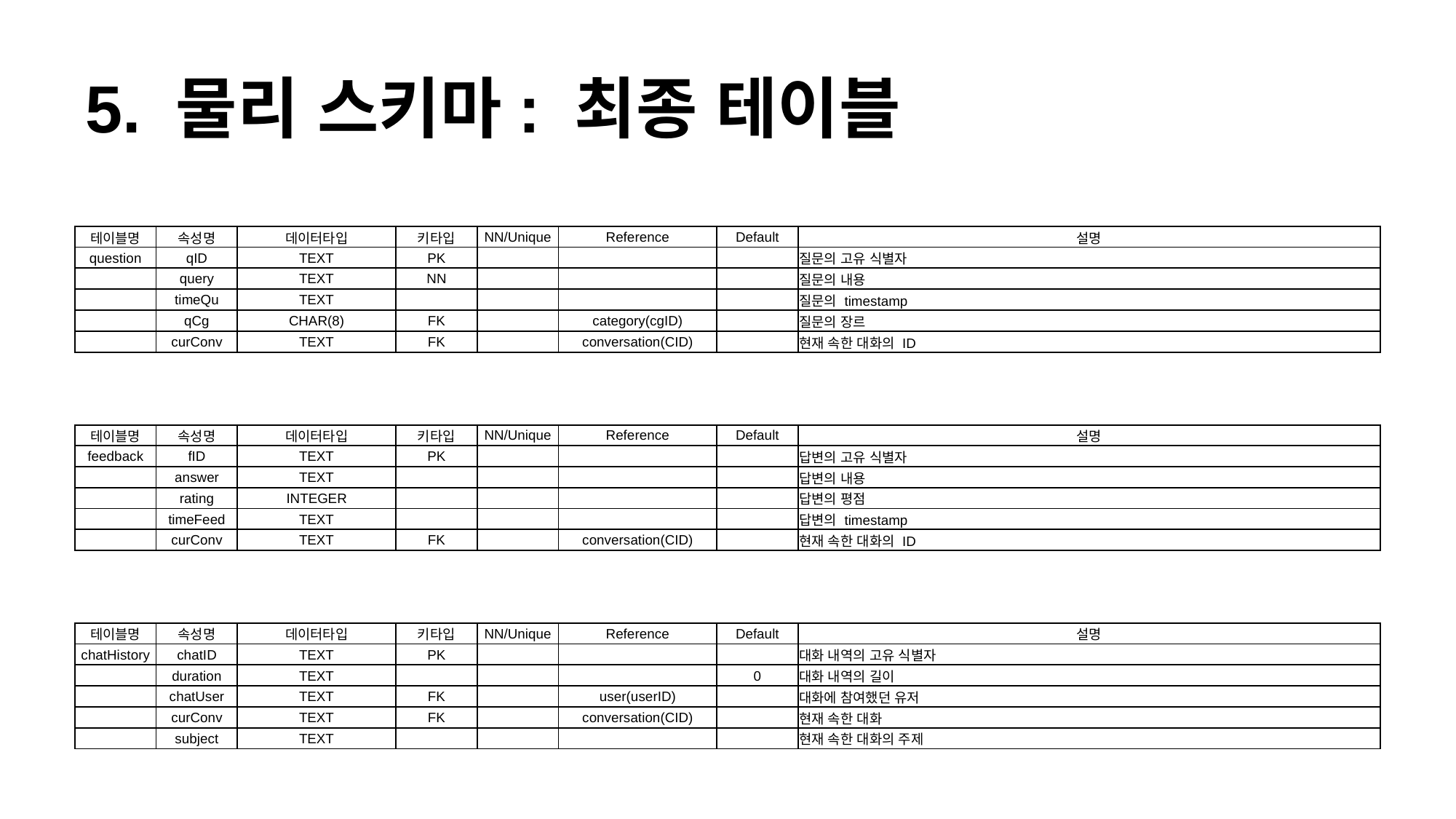

# 5. 물리 스키마: 최종 테이블
| 테이블명 | 속성명 | 데이터타입 | 키타입 | NN/Unique | Reference | Default | 설명 |
| --- | --- | --- | --- | --- | --- | --- | --- |
| question | qID | TEXT | PK |  |  |  | 질문의 고유 식별자 |
|  | query | TEXT | NN |  |  |  | 질문의 내용 |
|  | timeQu | TEXT |  |  |  |  | 질문의 timestamp |
|  | qCg | CHAR(8) | FK |  | category(cgID) |  | 질문의 장르 |
|  | curConv | TEXT | FK |  | conversation(CID) |  | 현재 속한 대화의 ID |
| 테이블명 | 속성명 | 데이터타입 | 키타입 | NN/Unique | Reference | Default | 설명 |
| --- | --- | --- | --- | --- | --- | --- | --- |
| feedback | fID | TEXT | PK |  |  |  | 답변의 고유 식별자 |
|  | answer | TEXT |  |  |  |  | 답변의 내용 |
|  | rating | INTEGER |  |  |  |  | 답변의 평점 |
|  | timeFeed | TEXT |  |  |  |  | 답변의 timestamp |
|  | curConv | TEXT | FK |  | conversation(CID) |  | 현재 속한 대화의 ID |
| 테이블명 | 속성명 | 데이터타입 | 키타입 | NN/Unique | Reference | Default | 설명 |
| --- | --- | --- | --- | --- | --- | --- | --- |
| chatHistory | chatID | TEXT | PK |  |  |  | 대화 내역의 고유 식별자 |
|  | duration | TEXT |  |  |  | 0 | 대화 내역의 길이 |
|  | chatUser | TEXT | FK |  | user(userID) |  | 대화에 참여했던 유저 |
|  | curConv | TEXT | FK |  | conversation(CID) |  | 현재 속한 대화 |
|  | subject | TEXT |  |  |  |  | 현재 속한 대화의 주제 |